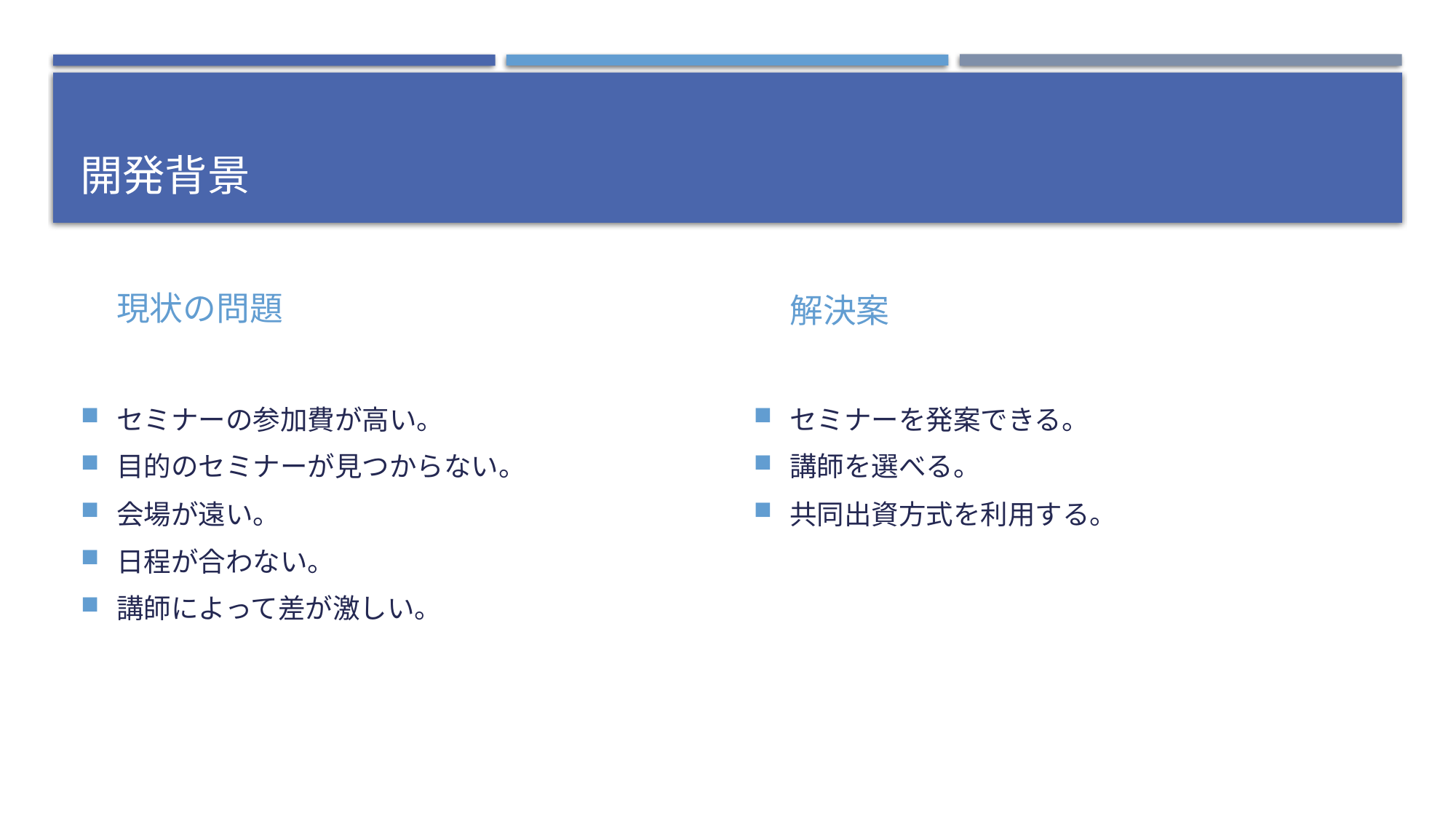

# 開発背景
現状の問題
解決案

セミナーの参加費が高い。
目的のセミナーが見つからない。
会場が遠い。
日程が合わない。
講師によって差が激しい。

セミナーを発案できる。
講師を選べる。
共同出資方式を利用する。